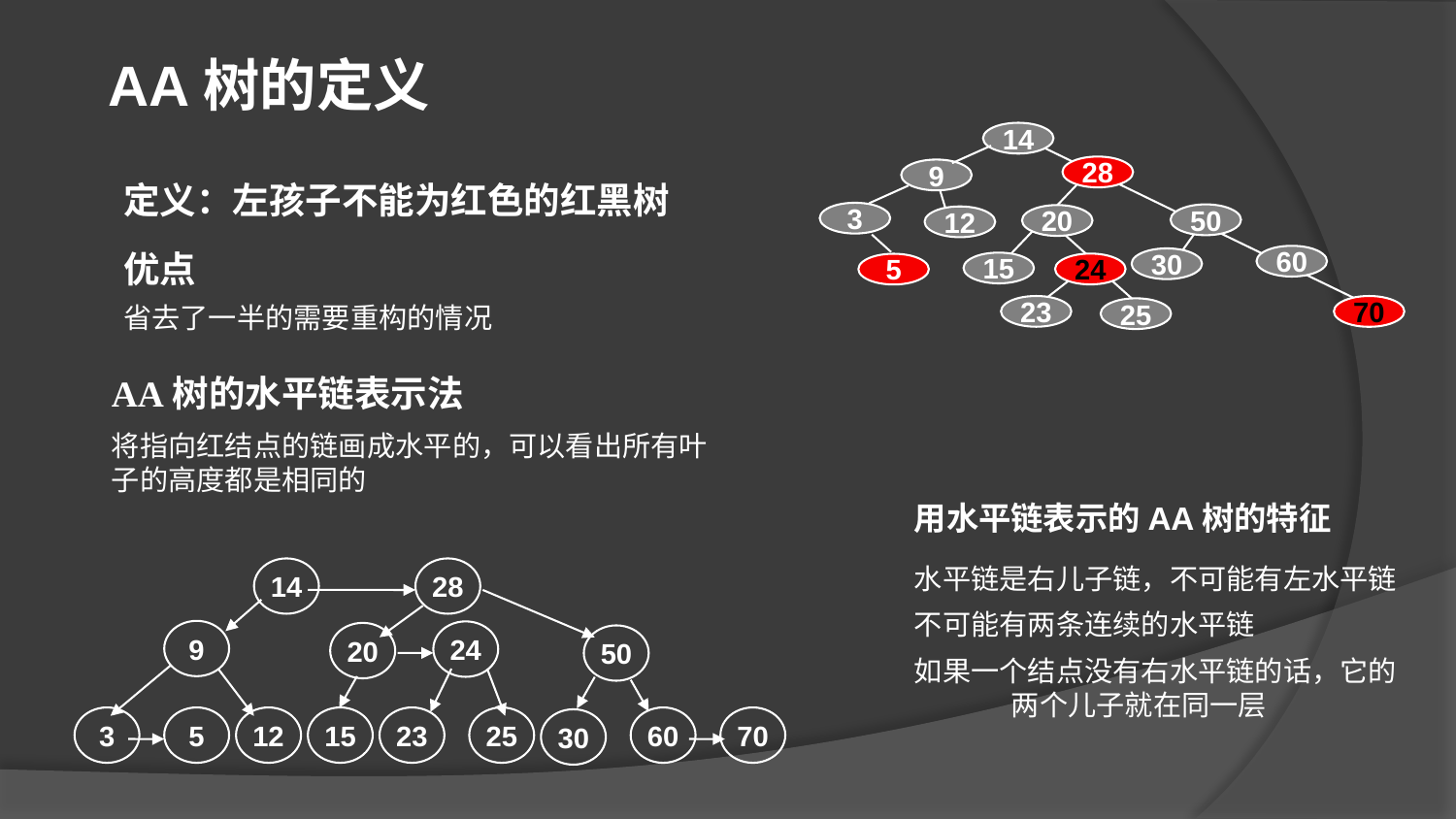

AA树的定义
14

28
9

3
50
20
12

60
30
15
24
5

23
70
25
定义：左孩子不能为红色的红黑树
优点
省去了一半的需要重构的情况
AA树的水平链表示法
将指向红结点的链画成水平的，可以看出所有叶子的高度都是相同的
用水平链表示的AA树的特征
水平链是右儿子链，不可能有左水平链
不可能有两条连续的水平链
如果一个结点没有右水平链的话，它的两个儿子就在同一层
14
28

9
24
20
50

3
5
12
15
23
25
60
70
30